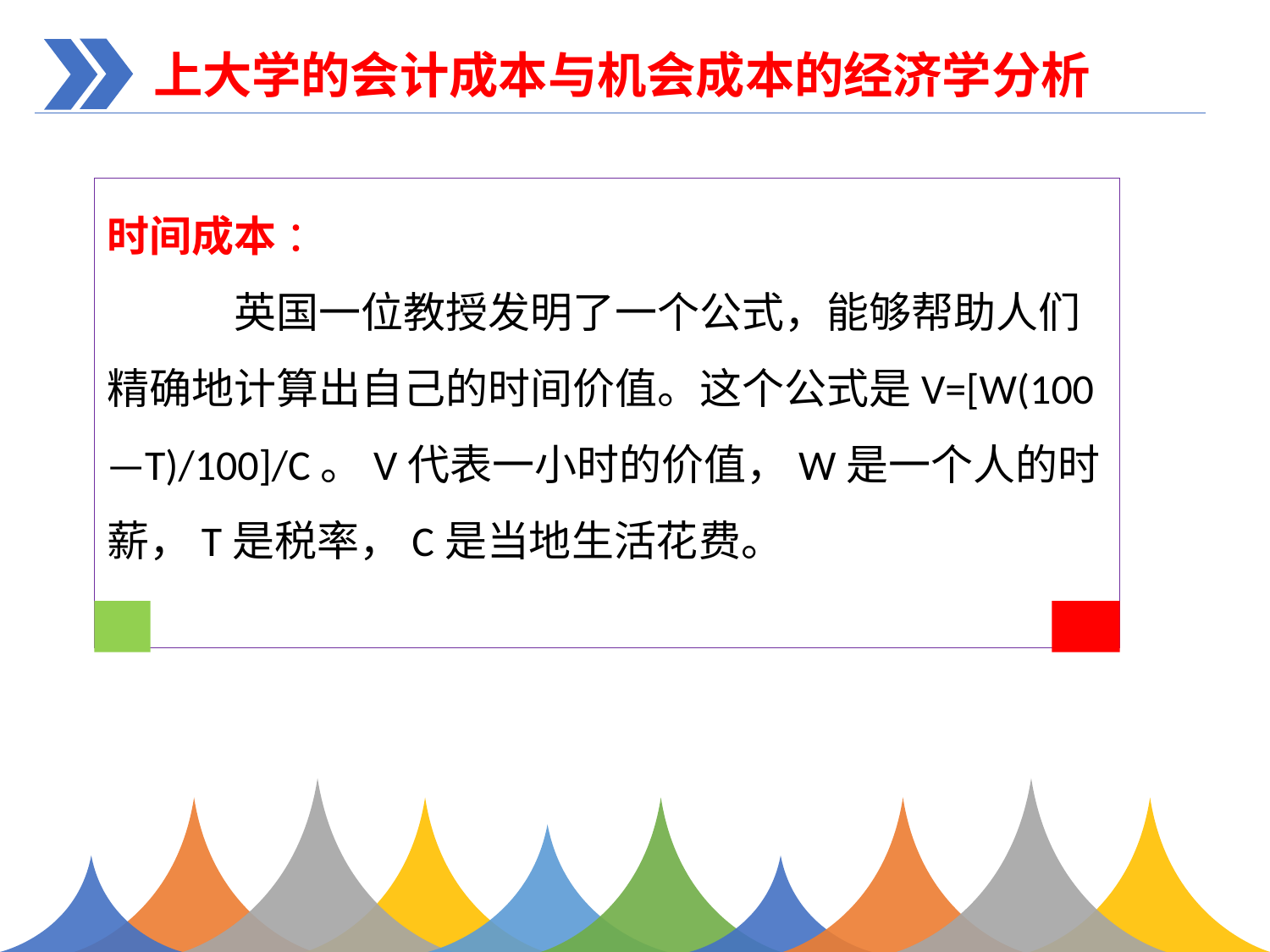

上大学的会计成本与机会成本的经济学分析
时间成本 ：
	英国一位教授发明了一个公式，能够帮助人们精确地计算出自己的时间价值。这个公式是V=[W(100—T)/100]/C。V代表一小时的价值，W是一个人的时薪，T是税率，C是当地生活花费。